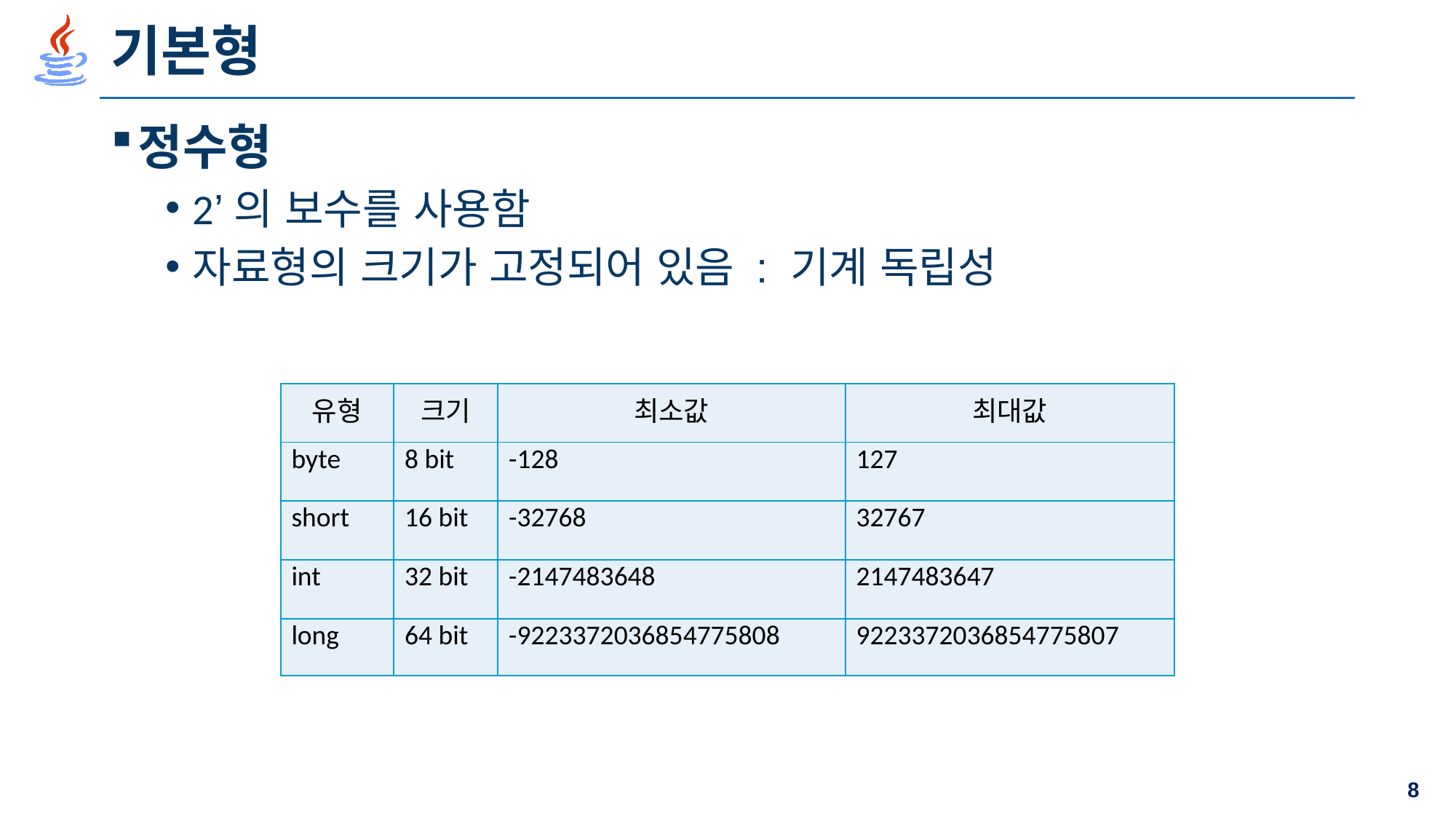

# 기본형
정수형
2’의 보수를 사용함
자료형의 크기가 고정되어 있음 : 기계 독립성
| 유형 | 크기 | 최소값 | 최대값 |
| --- | --- | --- | --- |
| byte | 8 bit | -128 | 127 |
| short | 16 bit | -32768 | 32767 |
| int | 32 bit | -2147483648 | 2147483647 |
| long | 64 bit | -9223372036854775808 | 9223372036854775807 |
8